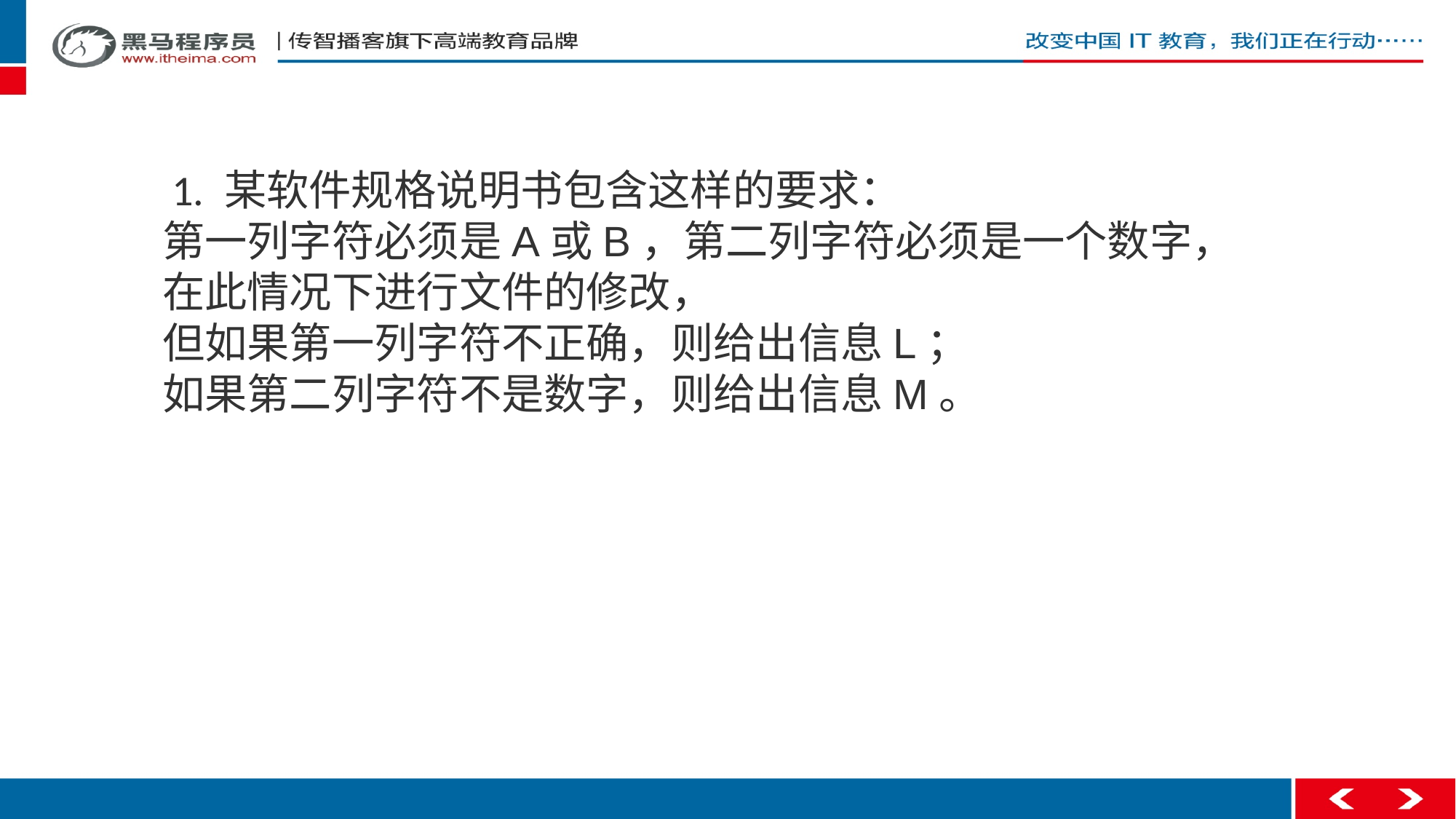

1. 某软件规格说明书包含这样的要求：
第一列字符必须是A或B，第二列字符必须是一个数字，
在此情况下进行文件的修改，
但如果第一列字符不正确，则给出信息L；
如果第二列字符不是数字，则给出信息M。